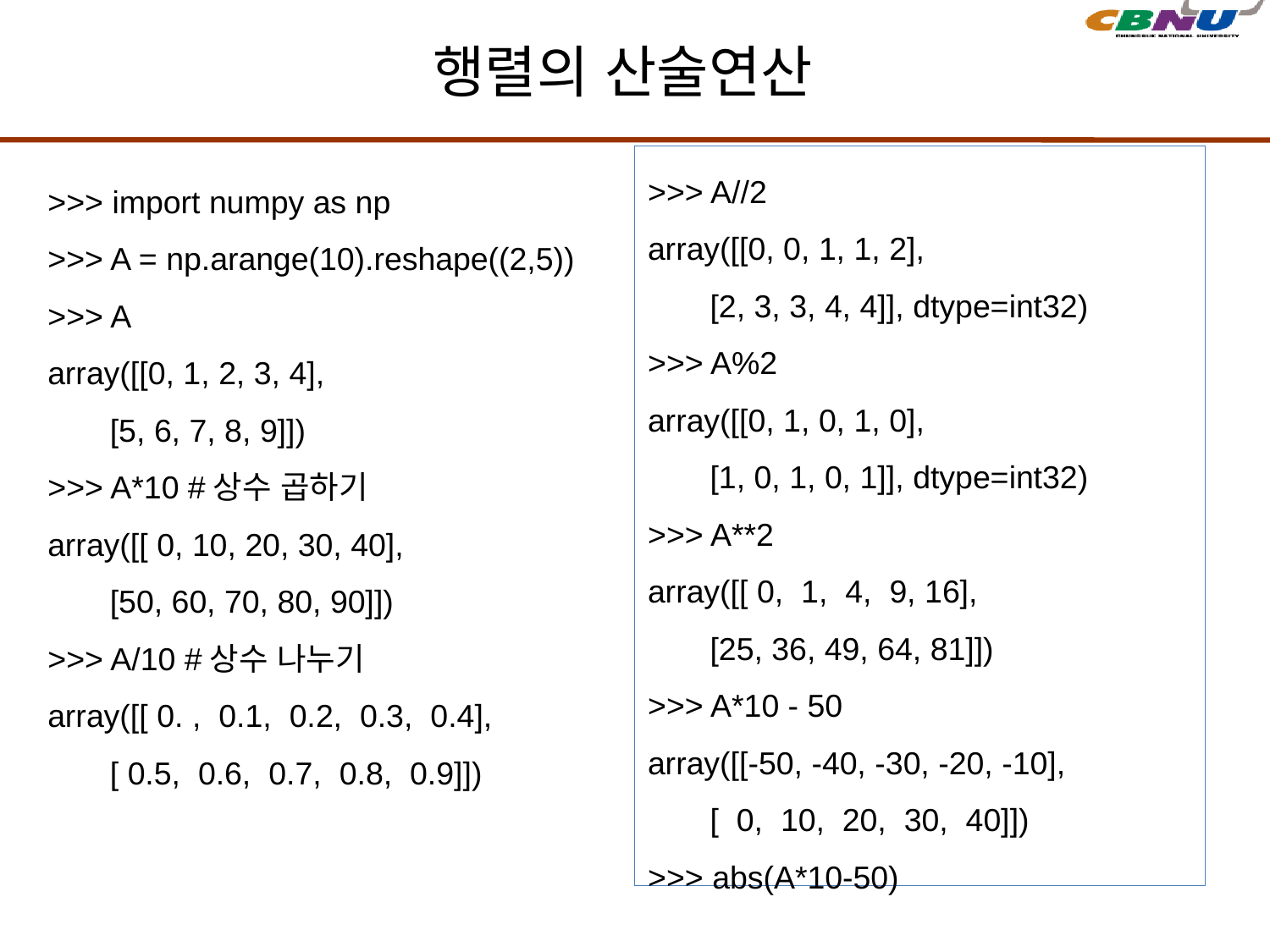

# 행렬의 산술연산
>>> A//2
array([[0, 0, 1, 1, 2],
       [2, 3, 3, 4, 4]], dtype=int32)
>>> A%2
array([[0, 1, 0, 1, 0],
       [1, 0, 1, 0, 1]], dtype=int32)
>>> A**2
array([[ 0,  1,  4,  9, 16],
       [25, 36, 49, 64, 81]])
>>> A*10 - 50
array([[-50, -40, -30, -20, -10],
       [  0,  10,  20,  30,  40]])
>>> abs(A*10-50)

>>> import numpy as np
>>> A = np.arange(10).reshape((2,5))
>>> A
array([[0, 1, 2, 3, 4],
       [5, 6, 7, 8, 9]])
>>> A*10 #상수 곱하기
array([[ 0, 10, 20, 30, 40],
       [50, 60, 70, 80, 90]])
>>> A/10 #상수 나누기
array([[ 0. ,  0.1,  0.2,  0.3,  0.4],
       [ 0.5,  0.6,  0.7,  0.8,  0.9]])